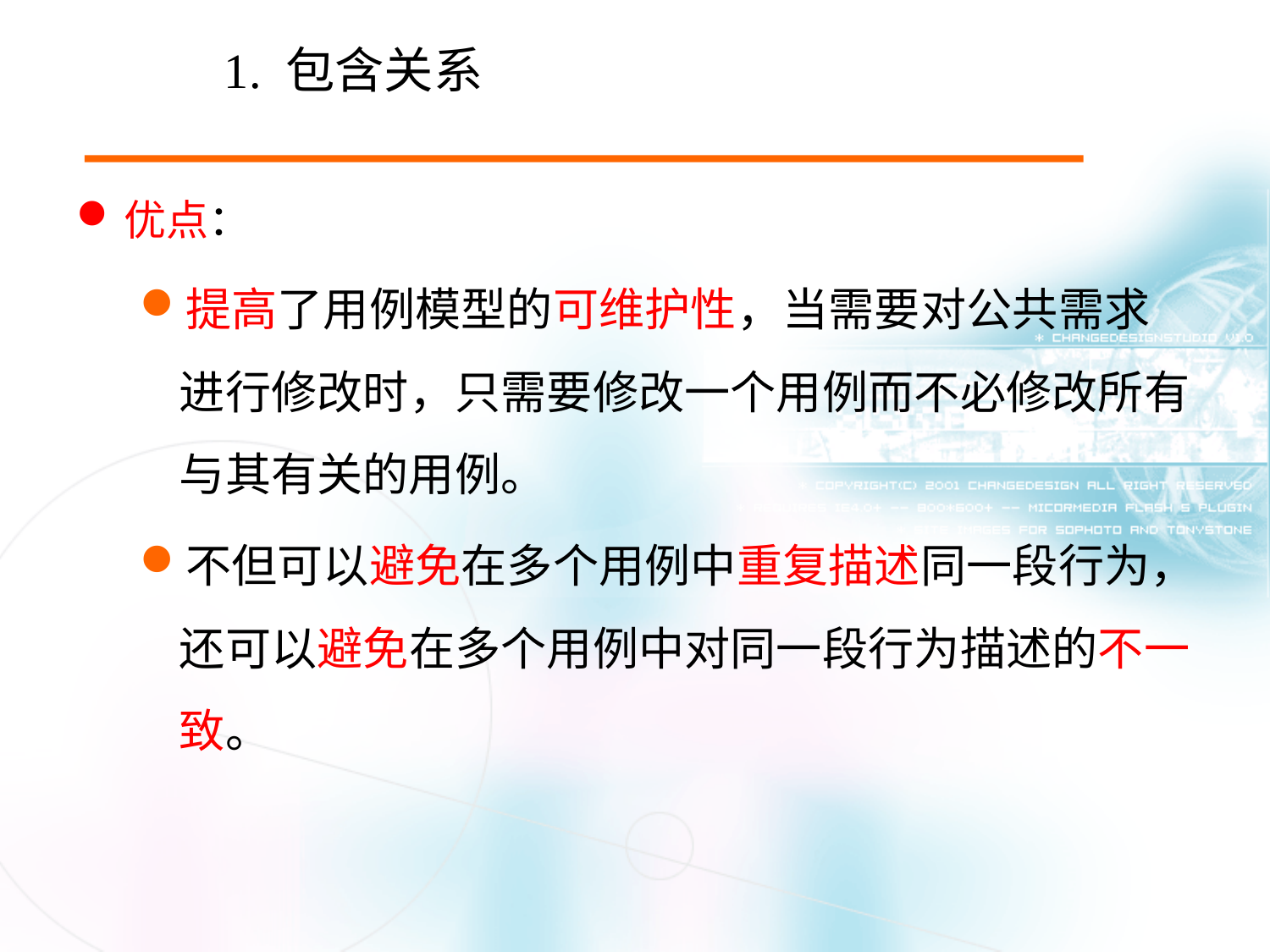

# 1. 包含关系
优点：
提高了用例模型的可维护性，当需要对公共需求进行修改时，只需要修改一个用例而不必修改所有与其有关的用例。
不但可以避免在多个用例中重复描述同一段行为，还可以避免在多个用例中对同一段行为描述的不一致。